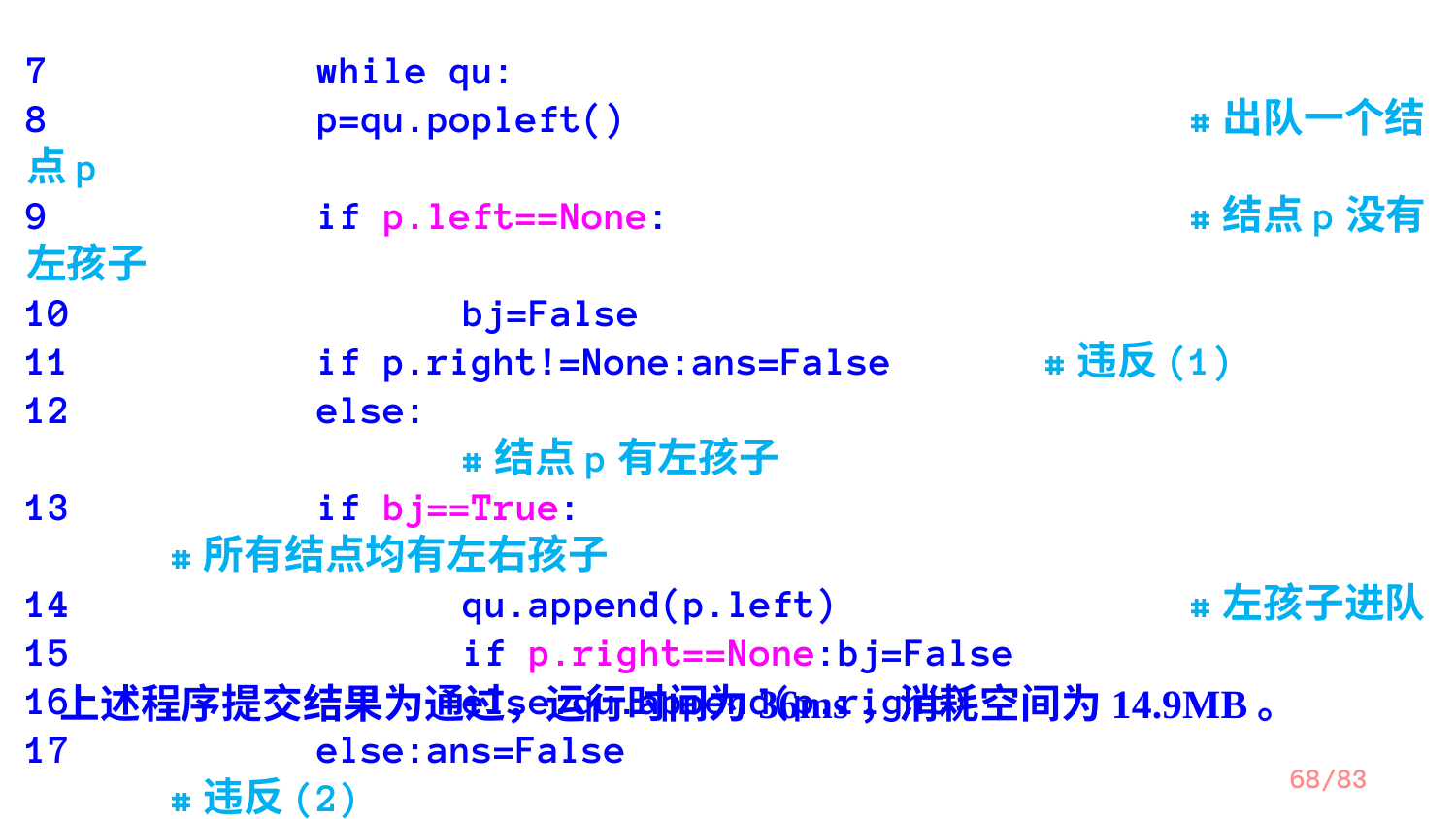

7    		while qu:
8       	p=qu.popleft()          			#出队一个结点p
9         	if p.left==None:        			#结点p没有左孩子
10        		bj=False
11          	if p.right!=None:ans=False 	#违反(1)
12       	else: 										#结点p有左孩子
13          	if bj==True:							#所有结点均有左右孩子
14          		qu.append(p.left)      		#左孩子进队
15             	if p.right==None:bj=False
16             	else:qu.append(p.right)
17          	else:ans=False 						#违反(2)
18    	return ans
上述程序提交结果为通过，运行时间为36ms，消耗空间为14.9MB。
68/83